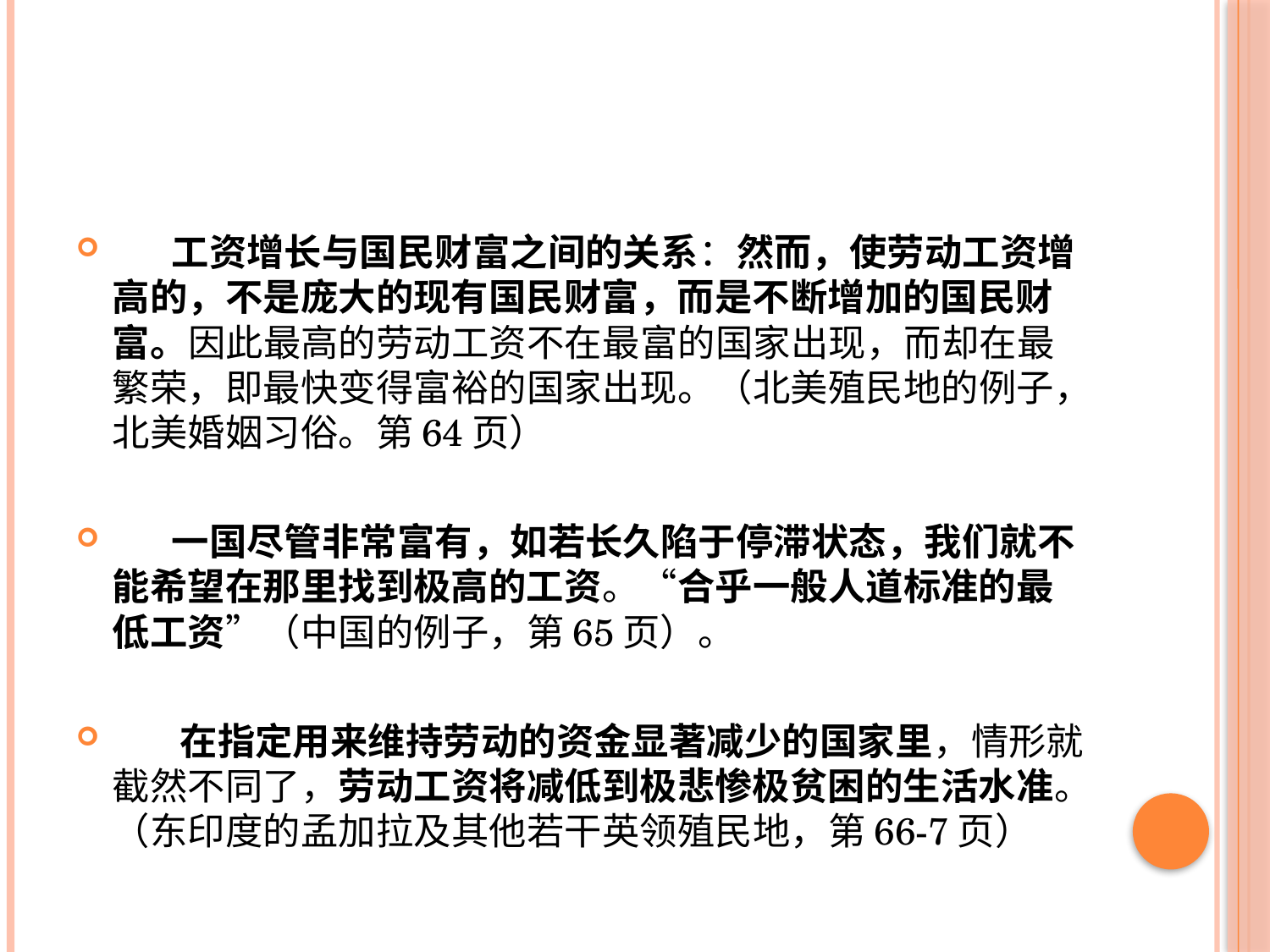

#
      工资增长与国民财富之间的关系：然而，使劳动工资增高的，不是庞大的现有国民财富，而是不断增加的国民财富。因此最高的劳动工资不在最富的国家出现，而却在最繁荣，即最快变得富裕的国家出现。（北美殖民地的例子，北美婚姻习俗。第64页）

      一国尽管非常富有，如若长久陷于停滞状态，我们就不能希望在那里找到极高的工资。“合乎一般人道标准的最低工资”（中国的例子，第65页）。

       在指定用来维持劳动的资金显著减少的国家里，情形就截然不同了，劳动工资将减低到极悲惨极贫困的生活水准。（东印度的孟加拉及其他若干英领殖民地，第66-7页）